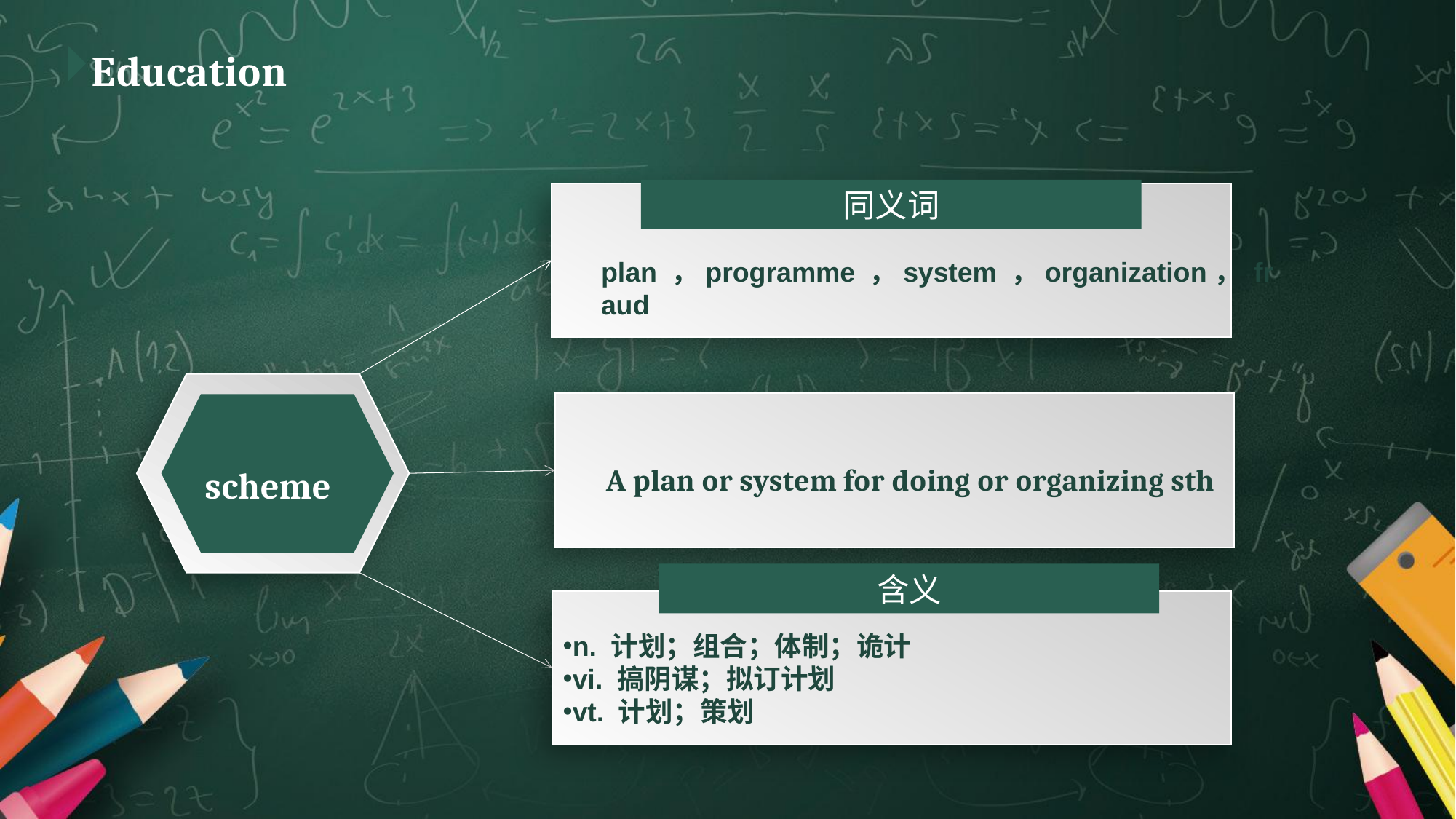

Education

同义词

plan ，programme ，system ，organization， fraud

scheme

A plan or system for doing or organizing sth

含义

n. 计划；组合；体制；诡计
vi. 搞阴谋；拟订计划
vt. 计划；策划